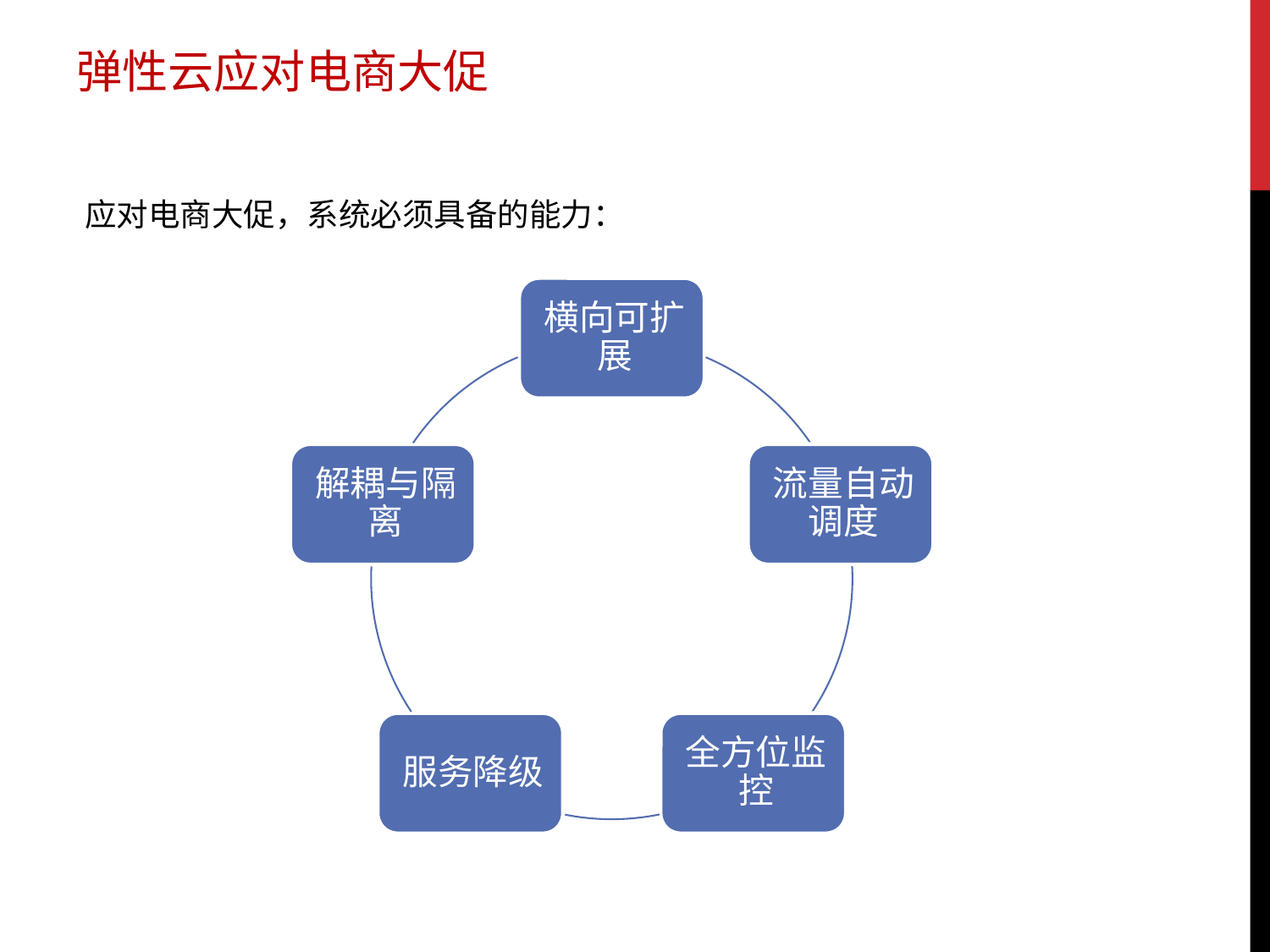

# 弹性云应对电商大促
应对电商大促，系统必须具备的能力：
横向可扩展
流量自动调度
全方位监控
服务降级
解耦与隔离